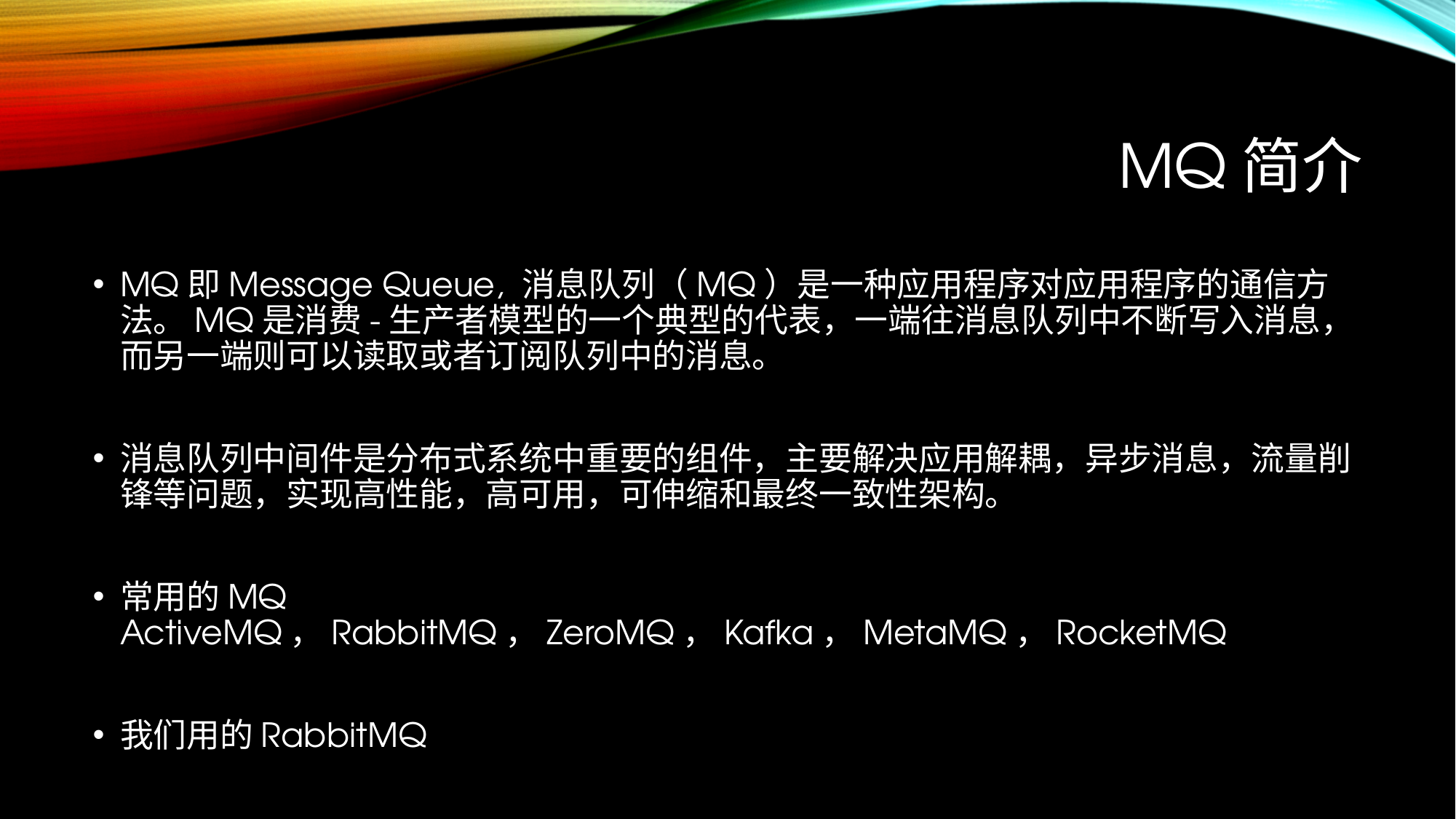

# MQ简介
MQ即Message Queue, 消息队列（MQ）是一种应用程序对应用程序的通信方法。MQ是消费-生产者模型的一个典型的代表，一端往消息队列中不断写入消息，而另一端则可以读取或者订阅队列中的消息。

消息队列中间件是分布式系统中重要的组件，主要解决应用解耦，异步消息，流量削锋等问题，实现高性能，高可用，可伸缩和最终一致性架构。

常用的MQ ActiveMQ，RabbitMQ，ZeroMQ，Kafka，MetaMQ，RocketMQ

我们用的RabbitMQ